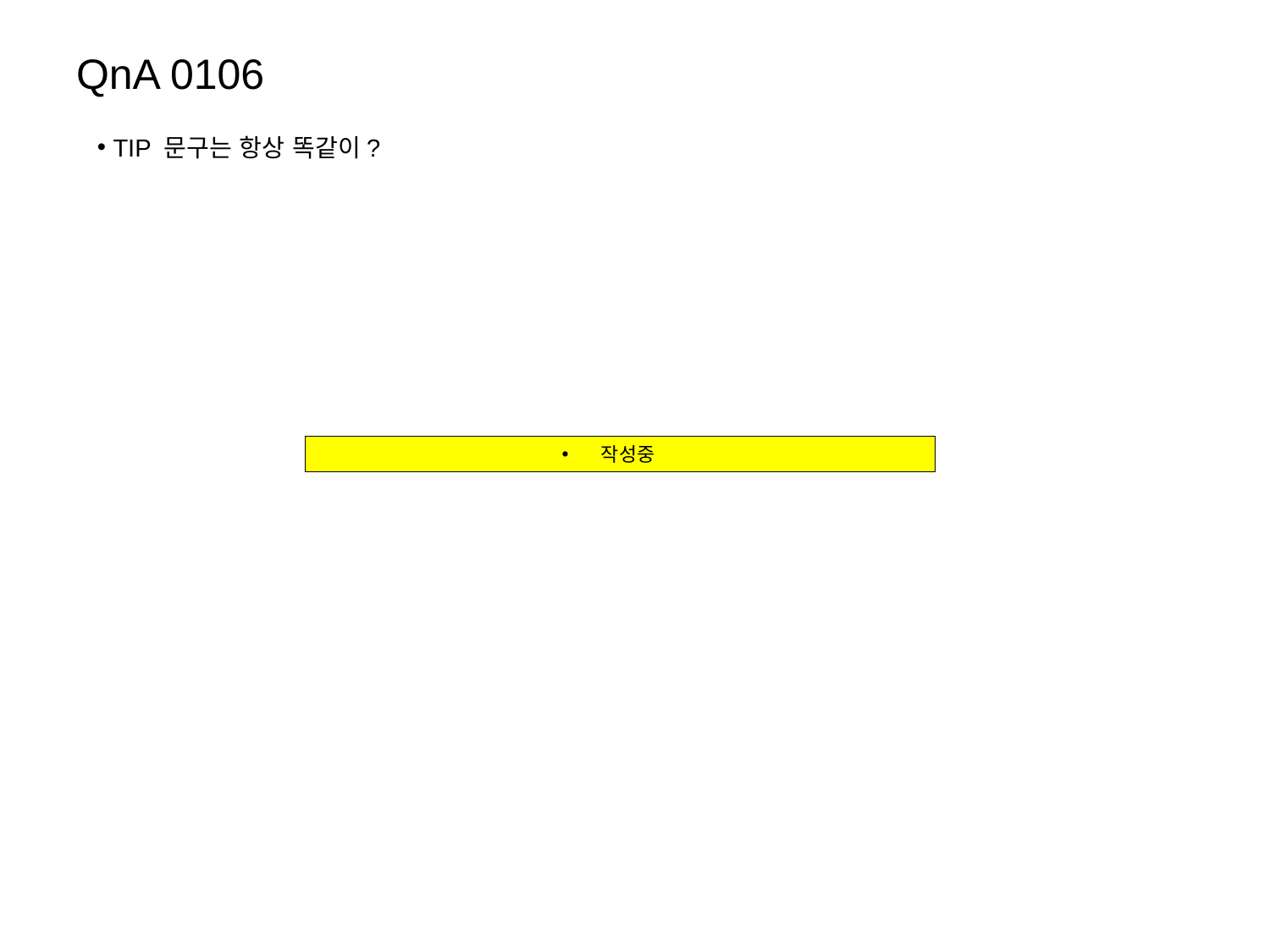

# QnA 0106
 TIP 문구는 항상 똑같이?
 작성중